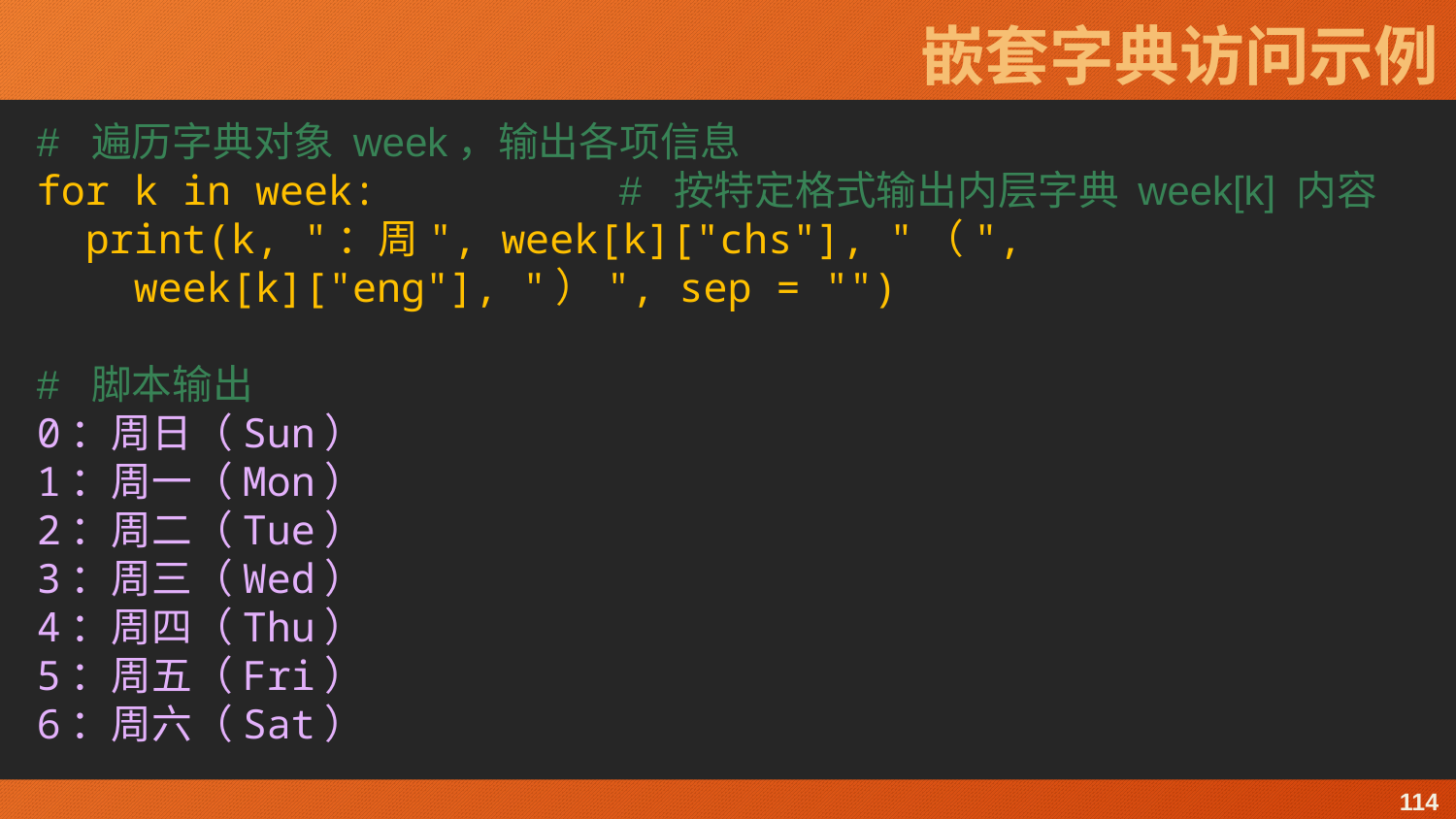

# 嵌套字典访问示例
#  遍历字典对象 week，输出各项信息
for k in week:		#  按特定格式输出内层字典 week[k] 内容
  print(k, "：周", week[k]["chs"], "（",
    week[k]["eng"], "）", sep = "")

#  脚本输出
0：周日（Sun）
1：周一（Mon）
2：周二（Tue）
3：周三（Wed）
4：周四（Thu）
5：周五（Fri）
6：周六（Sat）
114